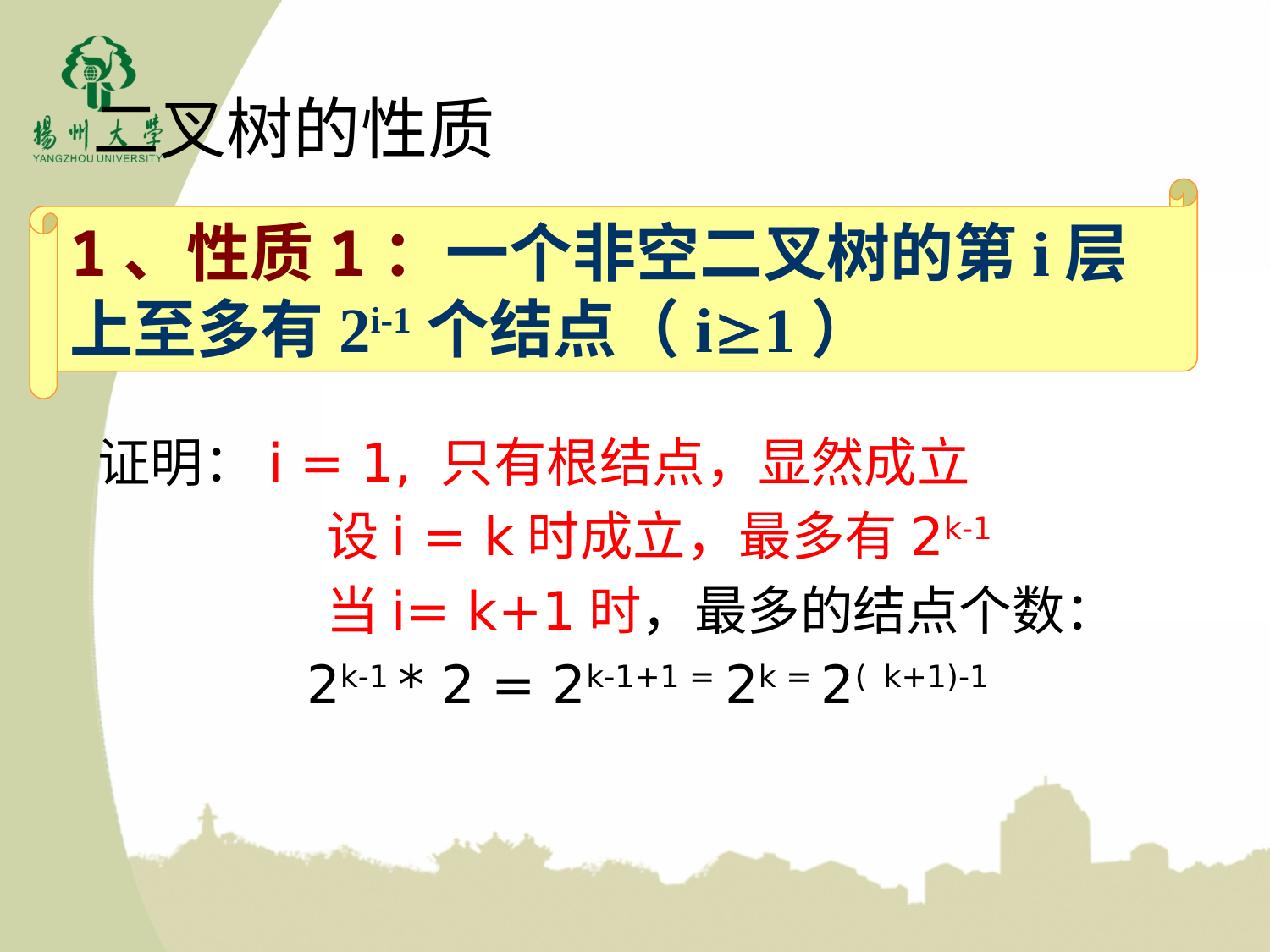

二叉树的性质
1、性质1：一个非空二叉树的第i层上至多有2i-1个结点（i≥1）

证明：i = 1, 只有根结点，显然成立
		  设i = k时成立，最多有2k-1
		  当i= k+1时，最多的结点个数：
		 2k-1 * 2 = 2k-1+1 = 2k = 2( k+1)-1